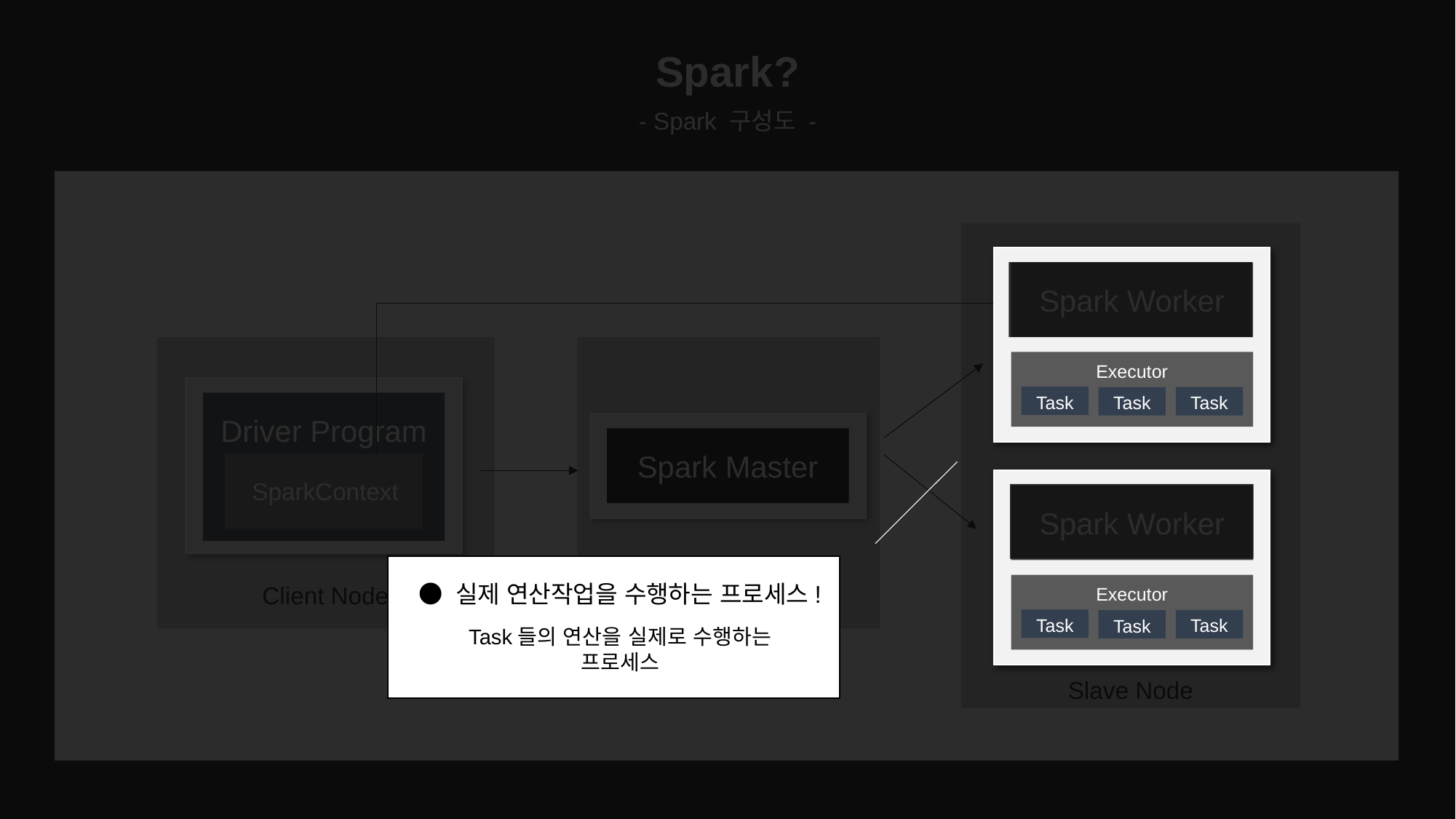

Spark?
- Spark 구성도 -

Spark Worker

Executor
Task

Task

Task

Spark Worker

Executor
Task

Task

Task

Driver Program

SparkContext

Spark Master

Spark Worker

Executor
Task

Task

Task

Spark Worker

Executor
Task

Task

Task

● 실제 연산작업을 수행하는 프로세스!
Client Node
Master Node
Task들의 연산을 실제로 수행하는
프로세스
Slave Node